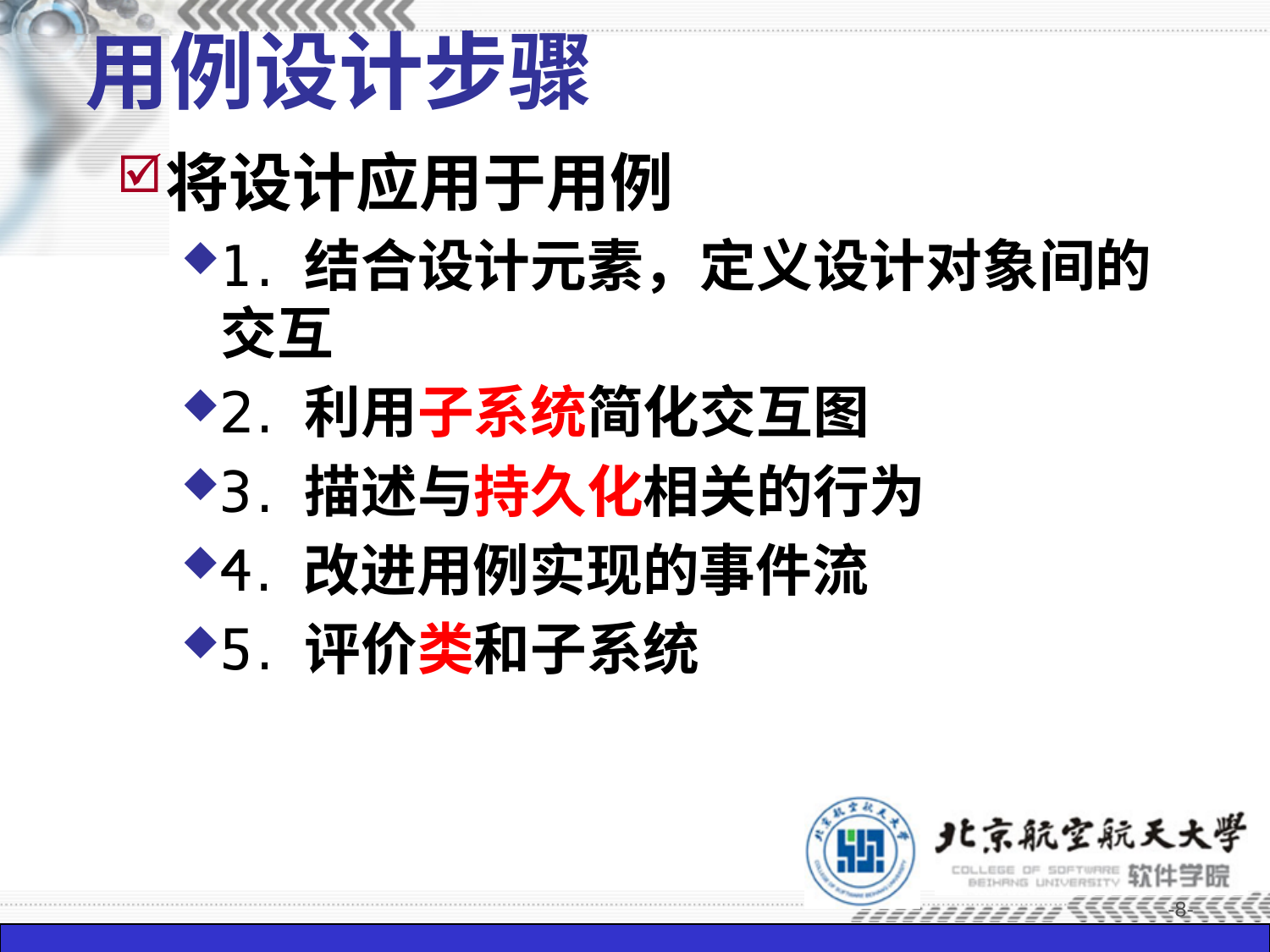

# 用例设计步骤
将设计应用于用例
1. 结合设计元素，定义设计对象间的交互
2. 利用子系统简化交互图
3. 描述与持久化相关的行为
4. 改进用例实现的事件流
5. 评价类和子系统
-8-